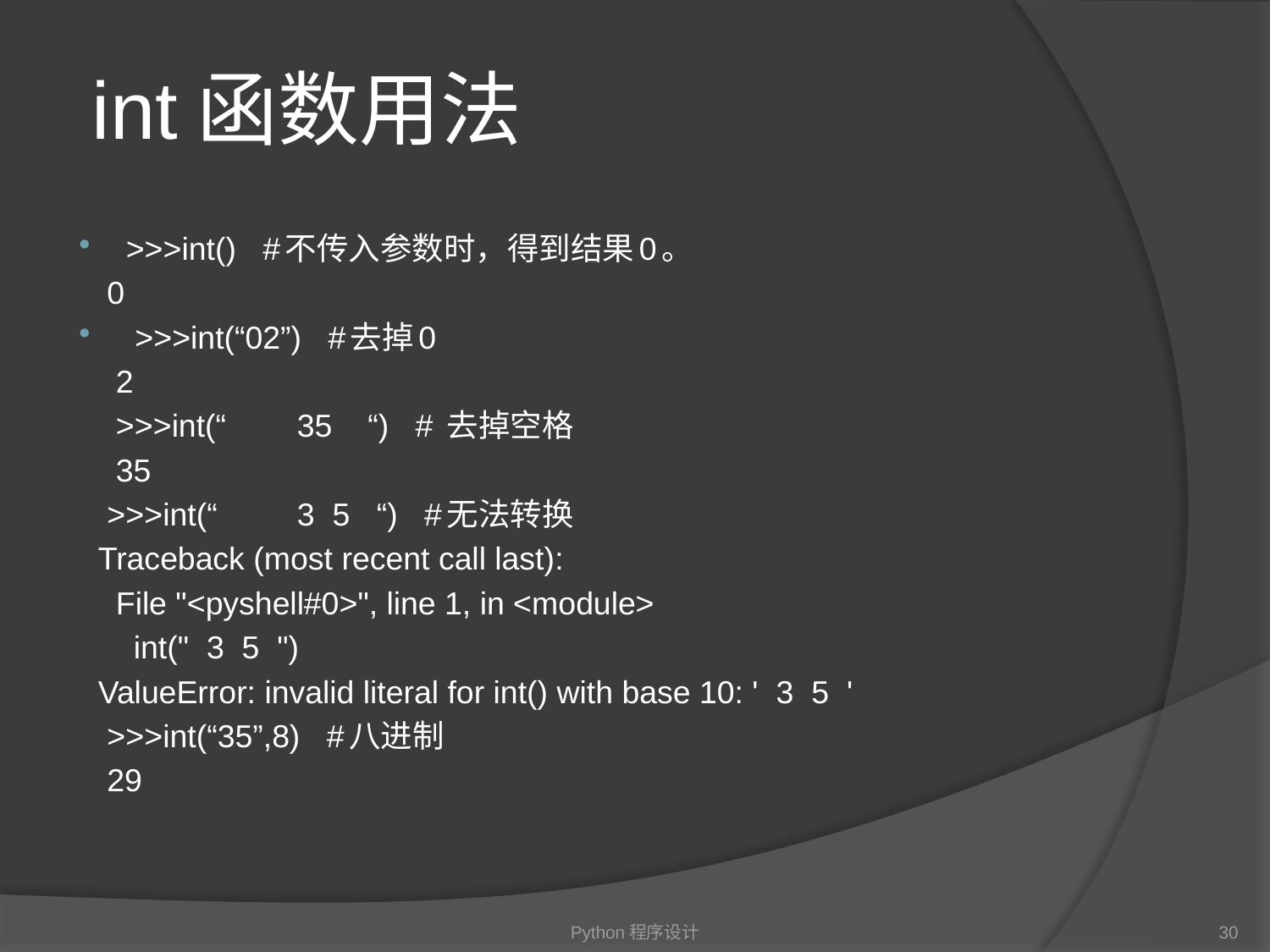

# int函数用法
>>>int()   #不传入参数时，得到结果0。
   0
 >>>int(“02”)   #去掉0
    2
    >>>int(“        35    “)   # 去掉空格
    35
   >>>int(“         3  5   “)   #无法转换
  Traceback (most recent call last):
    File "<pyshell#0>", line 1, in <module>
      int("  3  5  ")
  ValueError: invalid literal for int() with base 10: '  3  5  '
   >>>int(“35”,8)   #八进制
   29

Python程序设计
30